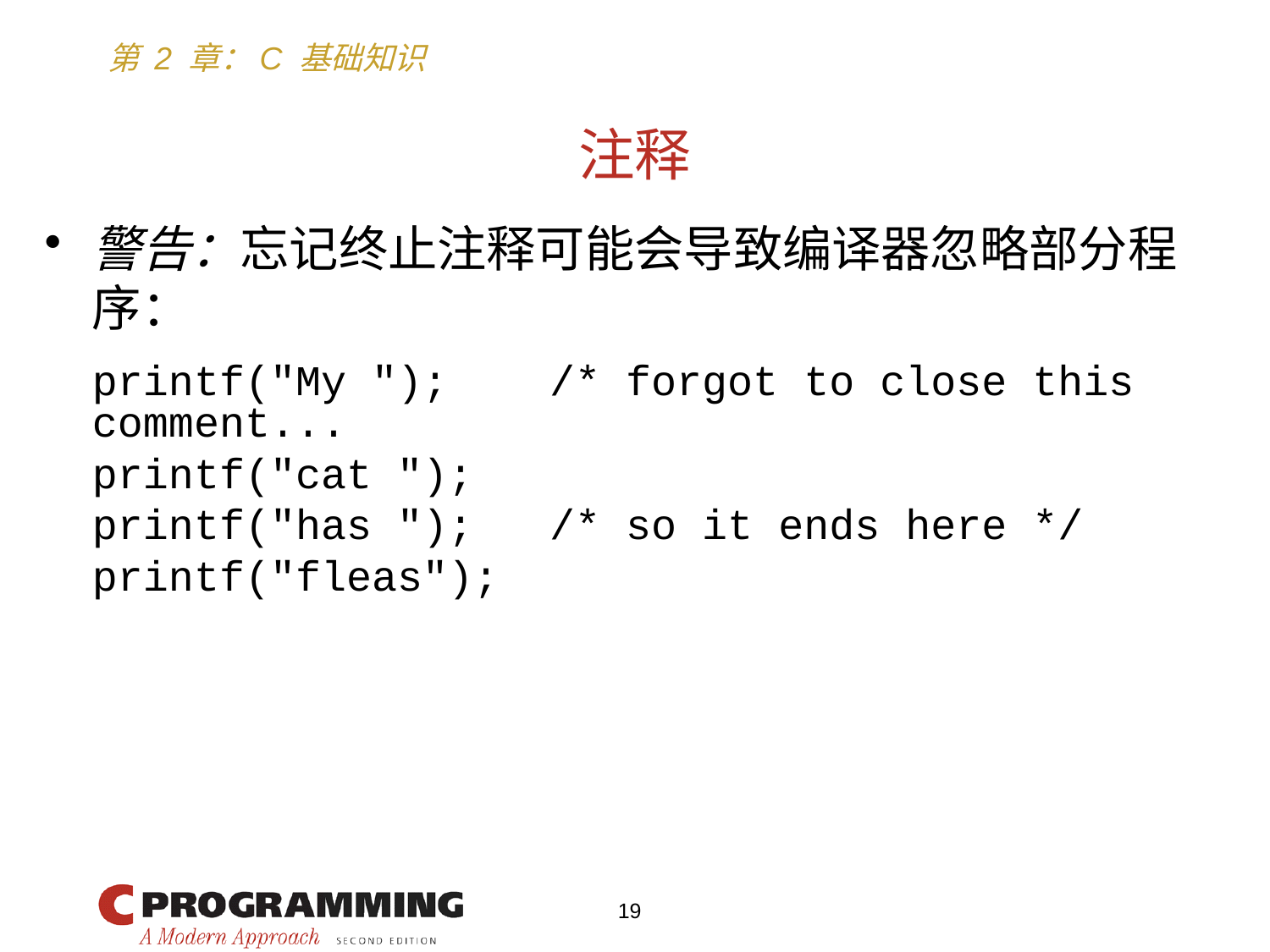

# 注释
警告：忘记终止注释可能会导致编译器忽略部分程序：
	printf("My ");    /* forgot to close this comment...
	printf("cat ");
	printf("has ");   /* so it ends here */
	printf("fleas");

19